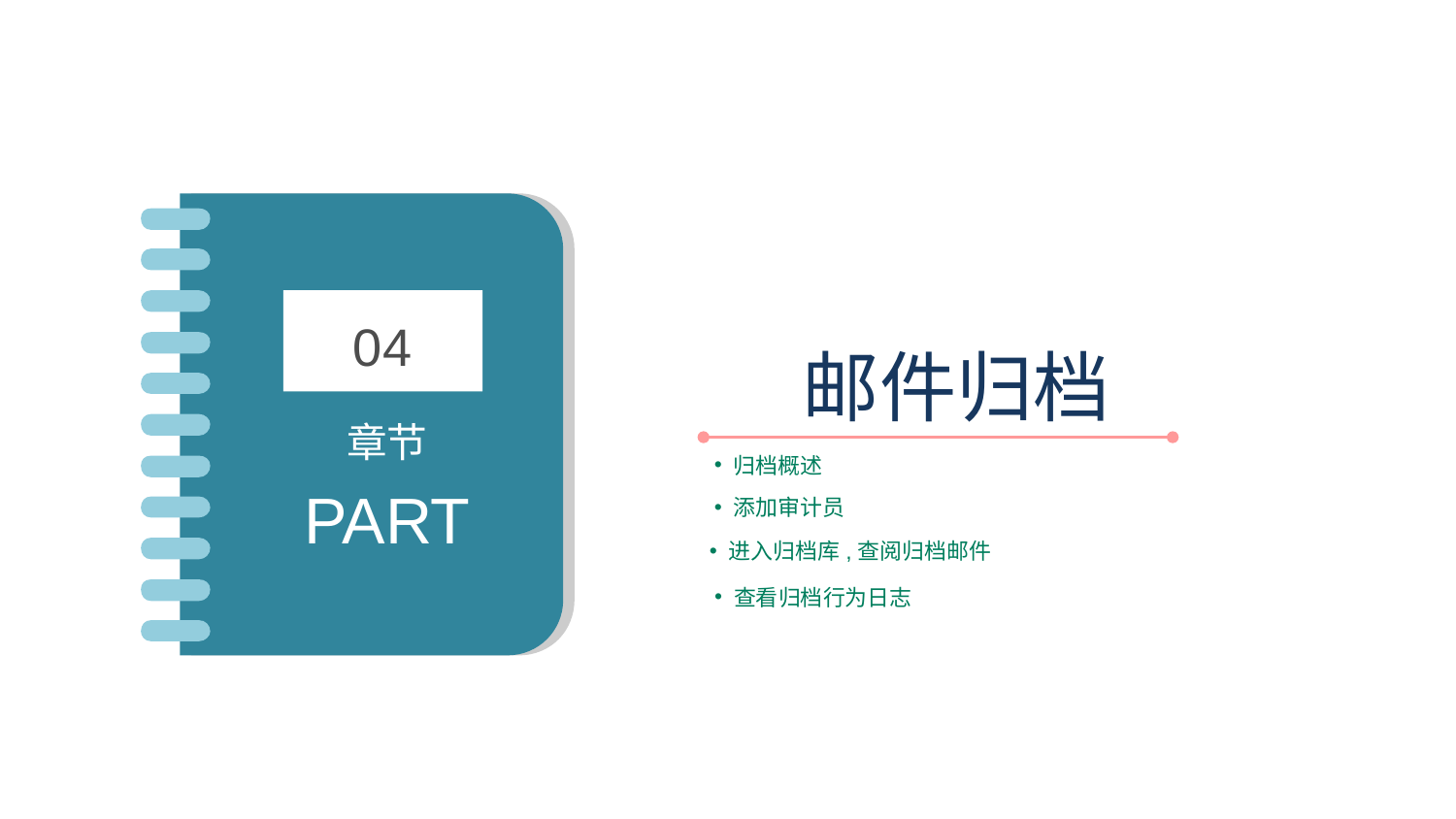

04
章节
PART
邮件归档
归档概述
添加审计员
进入归档库,查阅归档邮件
查看归档行为日志